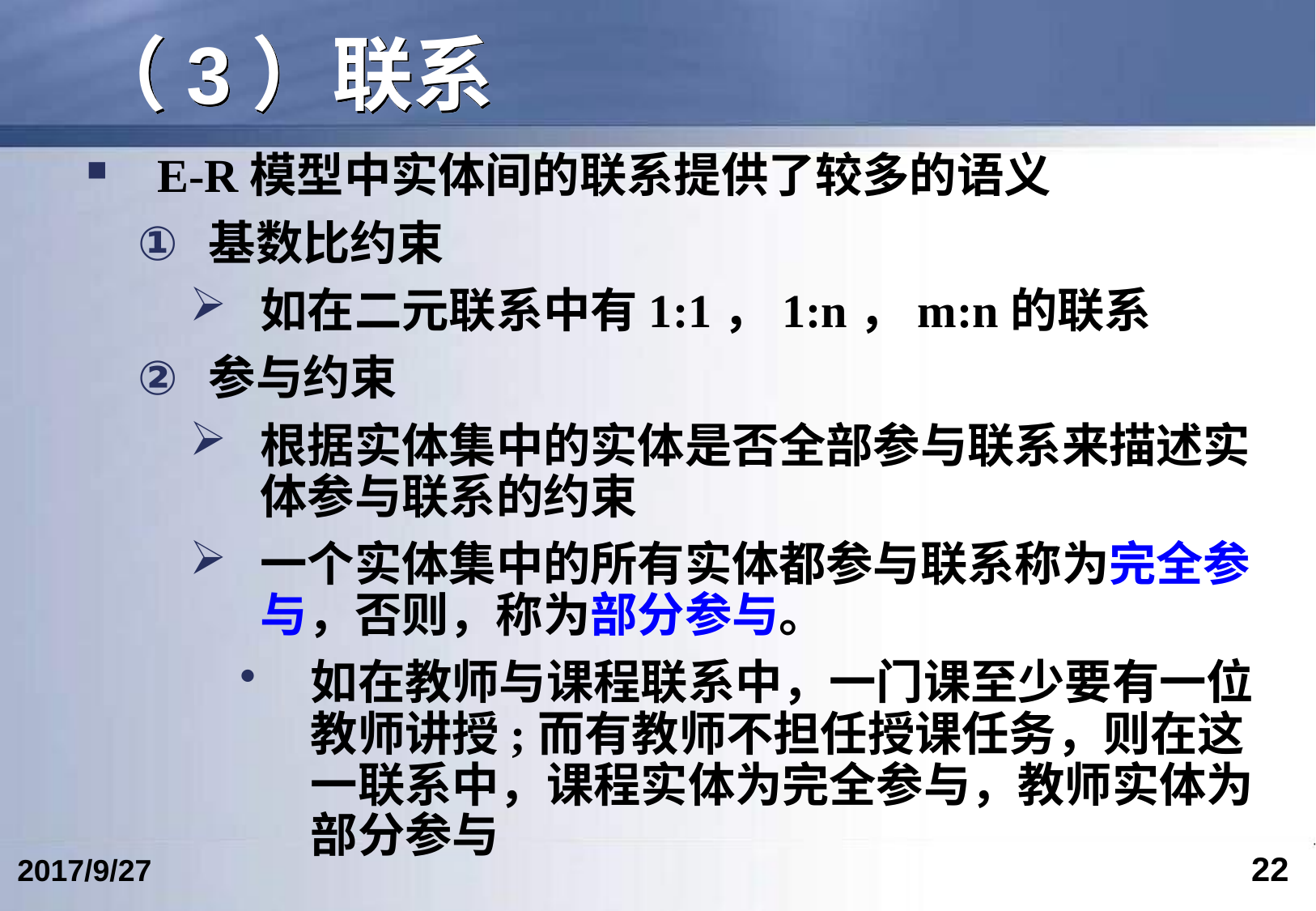

# （3）联系
E-R模型中实体间的联系提供了较多的语义
基数比约束
如在二元联系中有1:1，1:n，m:n的联系
参与约束
根据实体集中的实体是否全部参与联系来描述实体参与联系的约束
一个实体集中的所有实体都参与联系称为完全参与，否则，称为部分参与。
如在教师与课程联系中，一门课至少要有一位教师讲授;而有教师不担任授课任务，则在这一联系中，课程实体为完全参与，教师实体为部分参与
22
2017/9/27